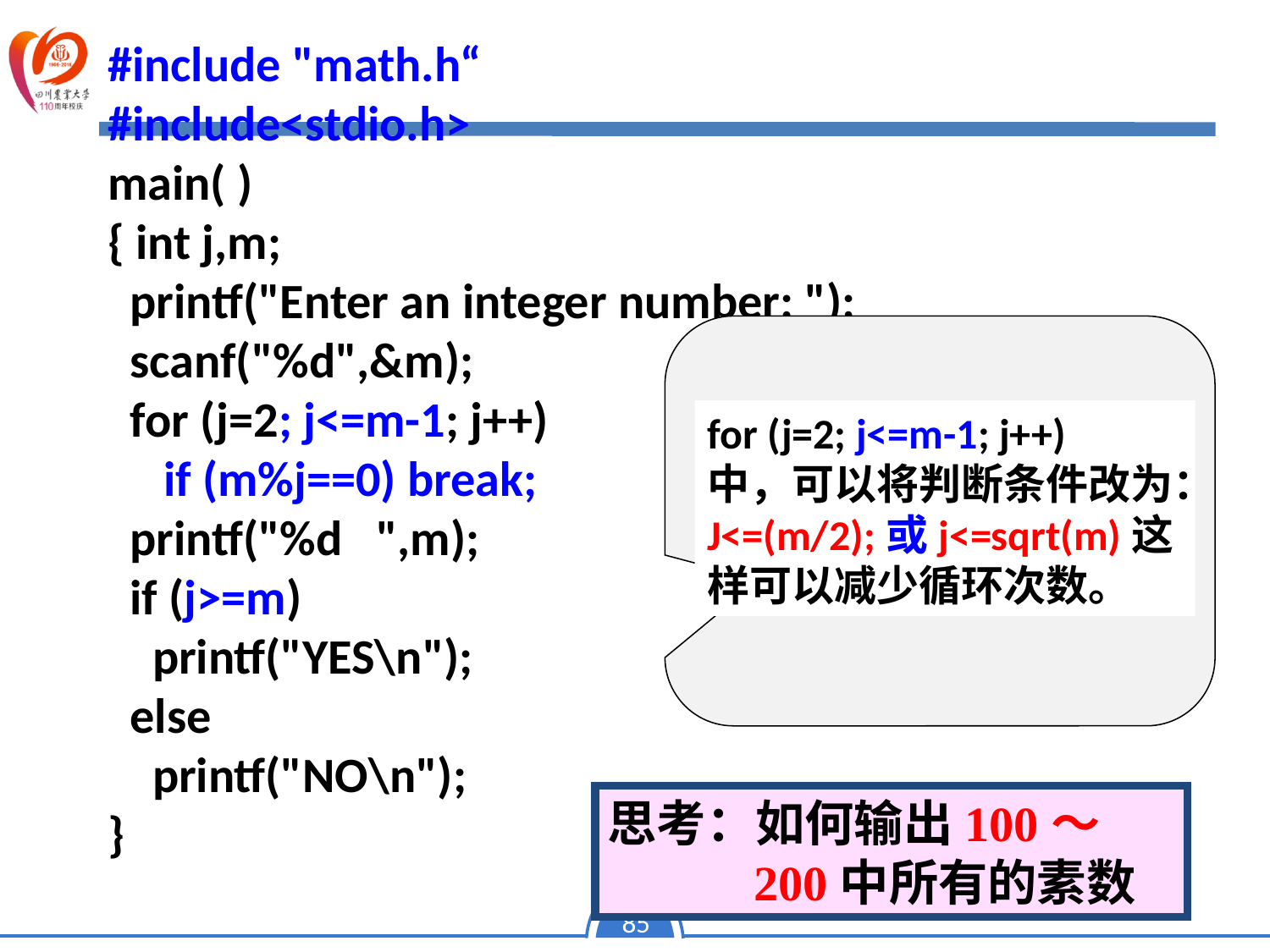

#include "math.h“
#include<stdio.h>
main( )
{ int j,m;
  printf("Enter an integer number: ");
  scanf("%d",&m);
  for (j=2; j<=m-1; j++)
     if (m%j==0) break;
  printf("%d   ",m);
  if (j>=m)
    printf("YES\n");
  else
    printf("NO\n");
}

for (j=2; j<=m-1; j++)
中，可以将判断条件改为：
J<=(m/2);或j<=sqrt(m)这样可以减少循环次数。
思考：如何输出100～200中所有的素数